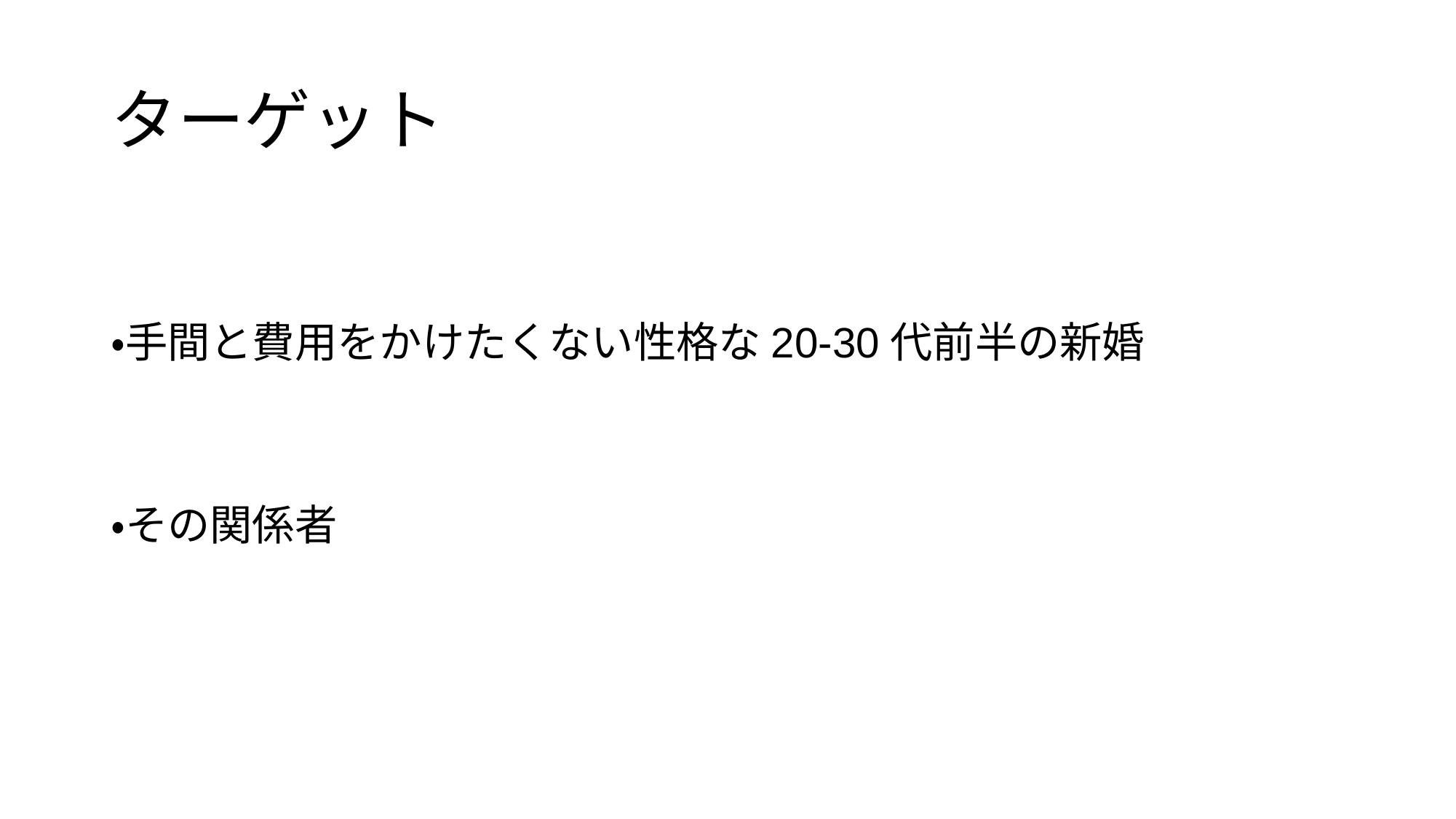

# ターゲット

・手間と費用をかけたくない性格な20-30代前半の新婚

・その関係者